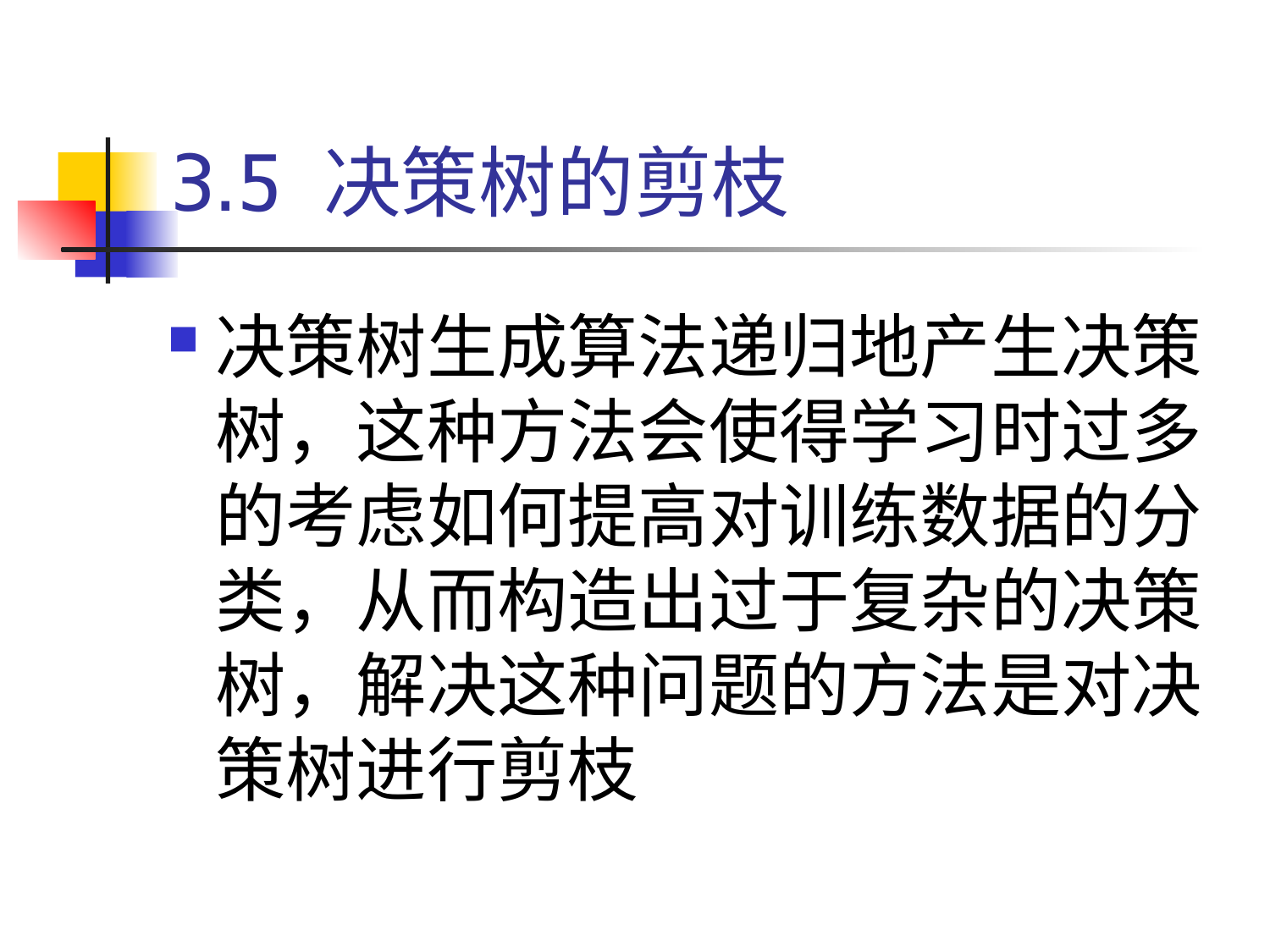

# 3.5 决策树的剪枝
决策树生成算法递归地产生决策树，这种方法会使得学习时过多的考虑如何提高对训练数据的分类，从而构造出过于复杂的决策树，解决这种问题的方法是对决策树进行剪枝